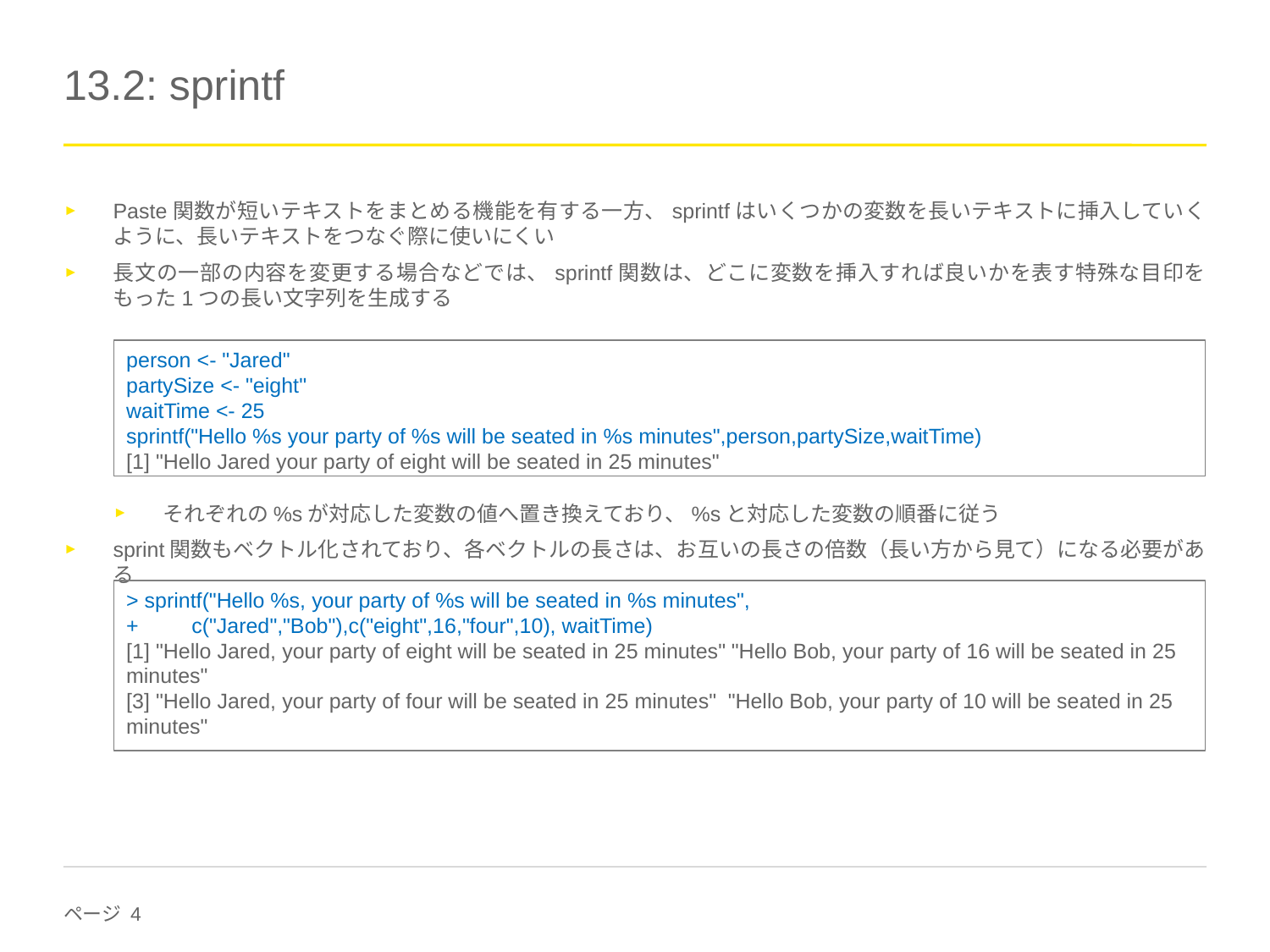

# 13.2: sprintf
Paste関数が短いテキストをまとめる機能を有する一方、sprintfはいくつかの変数を長いテキストに挿入していくように、長いテキストをつなぐ際に使いにくい
長文の一部の内容を変更する場合などでは、sprintf関数は、どこに変数を挿入すれば良いかを表す特殊な目印をもった1つの長い文字列を生成する

それぞれの%sが対応した変数の値へ置き換えており、%sと対応した変数の順番に従う
sprint関数もベクトル化されており、各ベクトルの長さは、お互いの長さの倍数（長い方から見て）になる必要がある

person <- "Jared"
partySize <- "eight"
waitTime <- 25
sprintf("Hello %s your party of %s will be seated in %s minutes",person,partySize,waitTime)
[1] "Hello Jared your party of eight will be seated in 25 minutes"

> sprintf("Hello %s, your party of %s will be seated in %s minutes",
+         c("Jared","Bob"),c("eight",16,"four",10), waitTime)
[1] "Hello Jared, your party of eight will be seated in 25 minutes" "Hello Bob, your party of 16 will be seated in 25 minutes"
[3] "Hello Jared, your party of four will be seated in 25 minutes"  "Hello Bob, your party of 10 will be seated in 25 minutes"